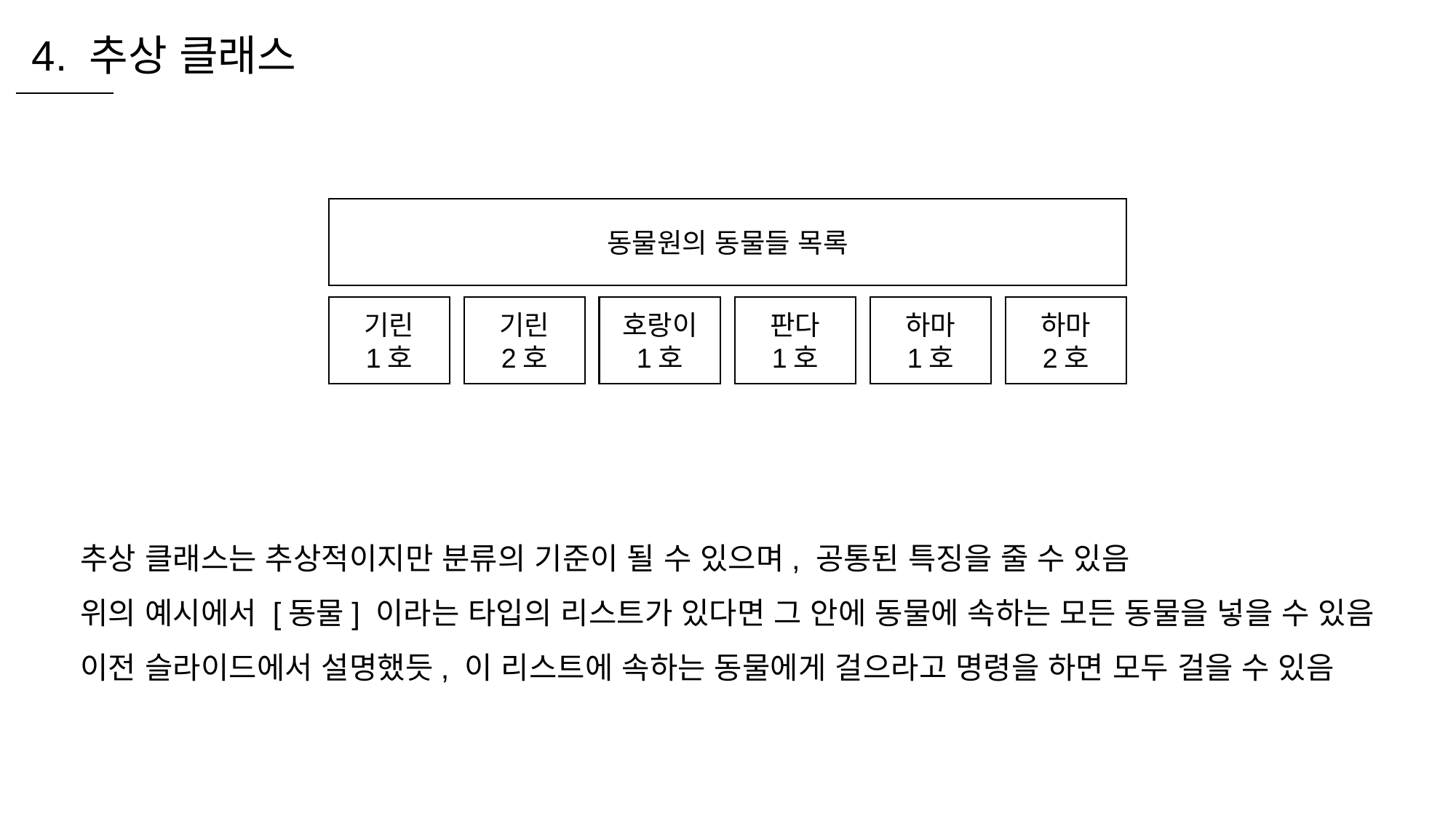

4. 추상 클래스
동물원의 동물들 목록
하마
1호
하마
2호
호랑이
1호
판다
1호
기린
2호
기린
1호
추상 클래스는 추상적이지만 분류의 기준이 될 수 있으며, 공통된 특징을 줄 수 있음
위의 예시에서 [동물] 이라는 타입의 리스트가 있다면 그 안에 동물에 속하는 모든 동물을 넣을 수 있음
이전 슬라이드에서 설명했듯, 이 리스트에 속하는 동물에게 걸으라고 명령을 하면 모두 걸을 수 있음